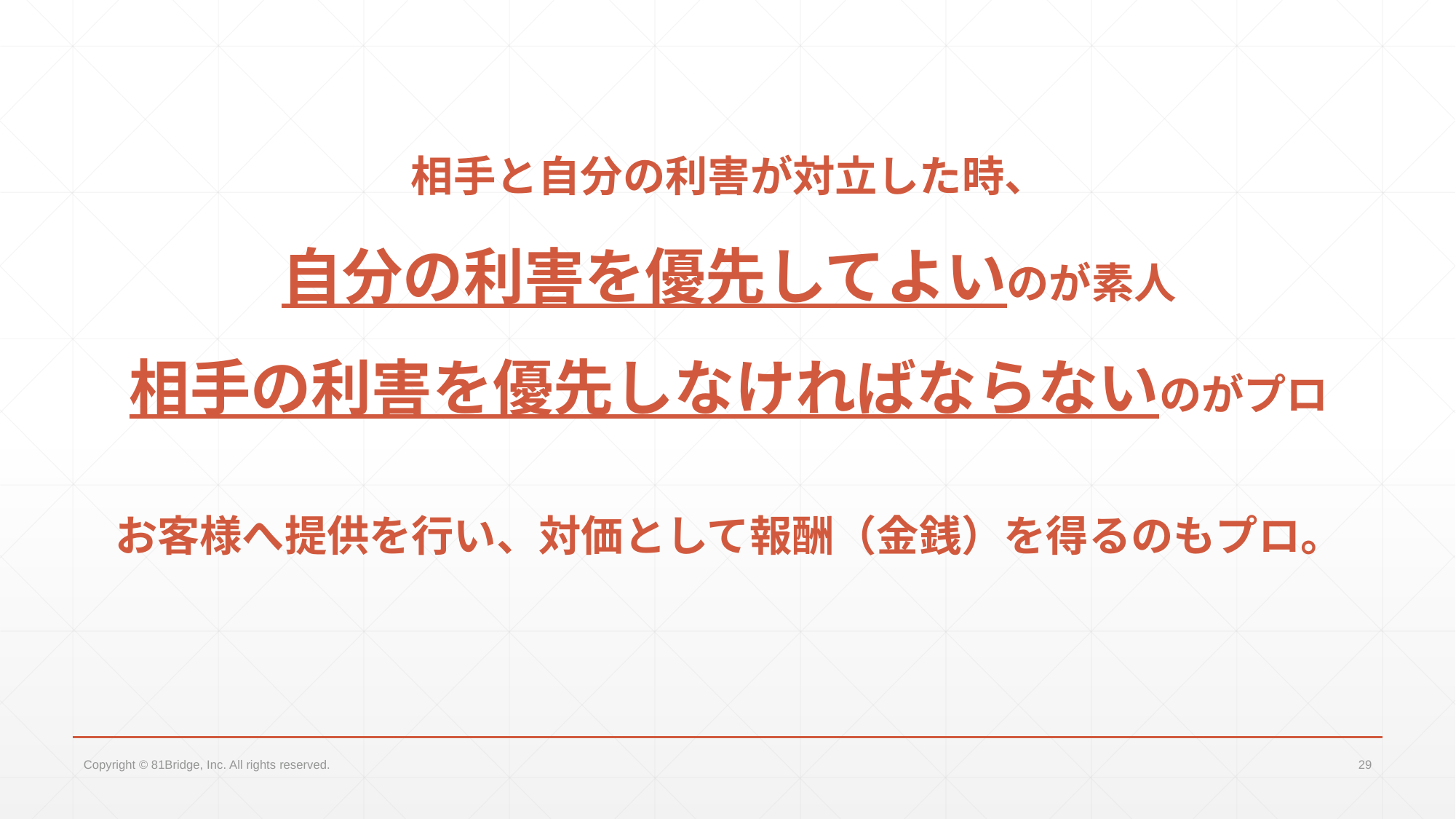

# 相手と自分の利害が対立した時、 自分の利害を優先してよいのが素人 相手の利害を優先しなければならないのがプロ お客様へ提供を行い、対価として報酬（金銭）を得るのもプロ。
Copyright © 81Bridge, Inc. All rights reserved.
29